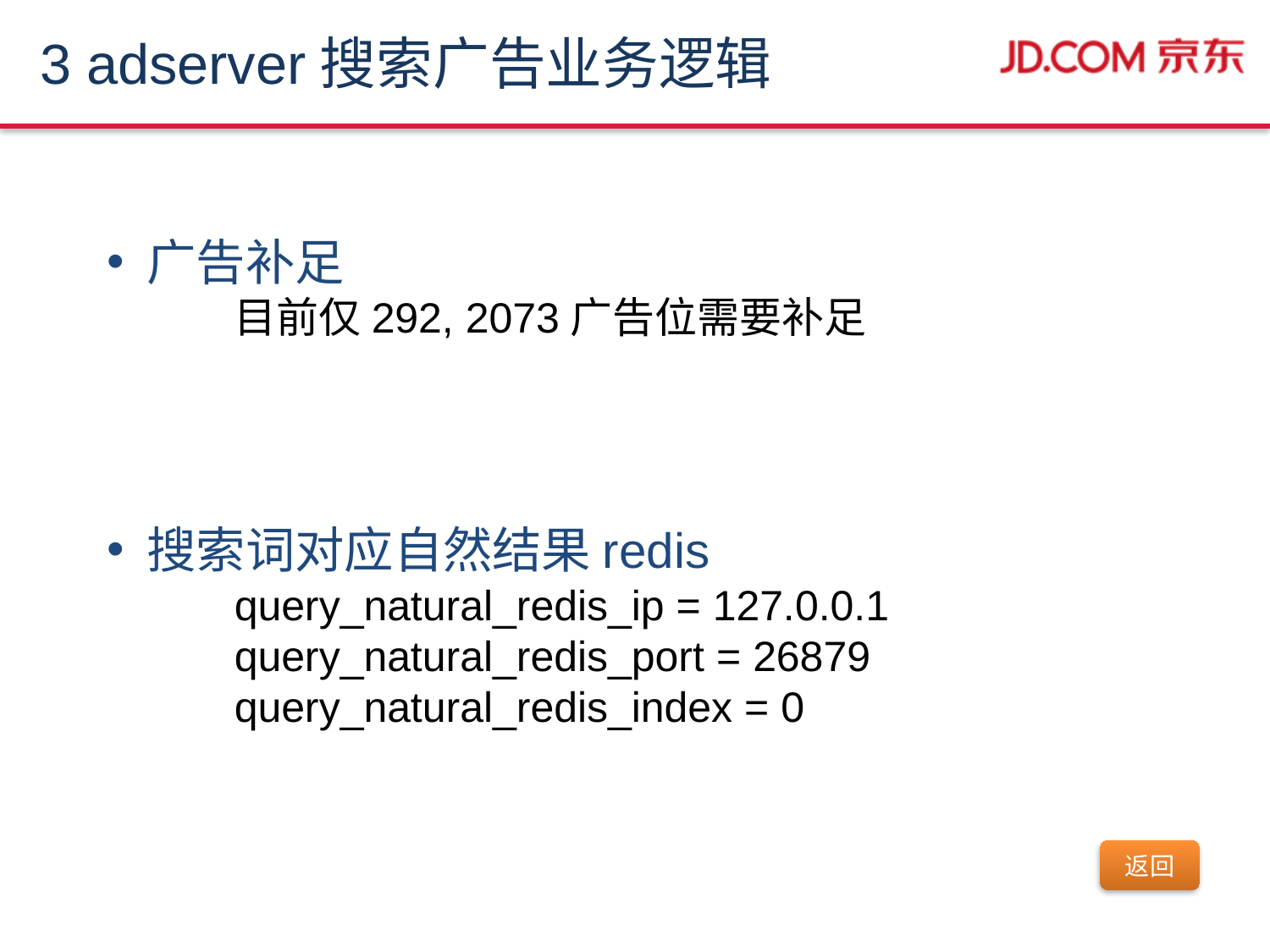

# 3 adserver搜索广告业务逻辑
广告补足
目前仅292, 2073广告位需要补足

搜索词对应自然结果redis
query_natural_redis_ip = 127.0.0.1
query_natural_redis_port = 26879
query_natural_redis_index = 0
返回